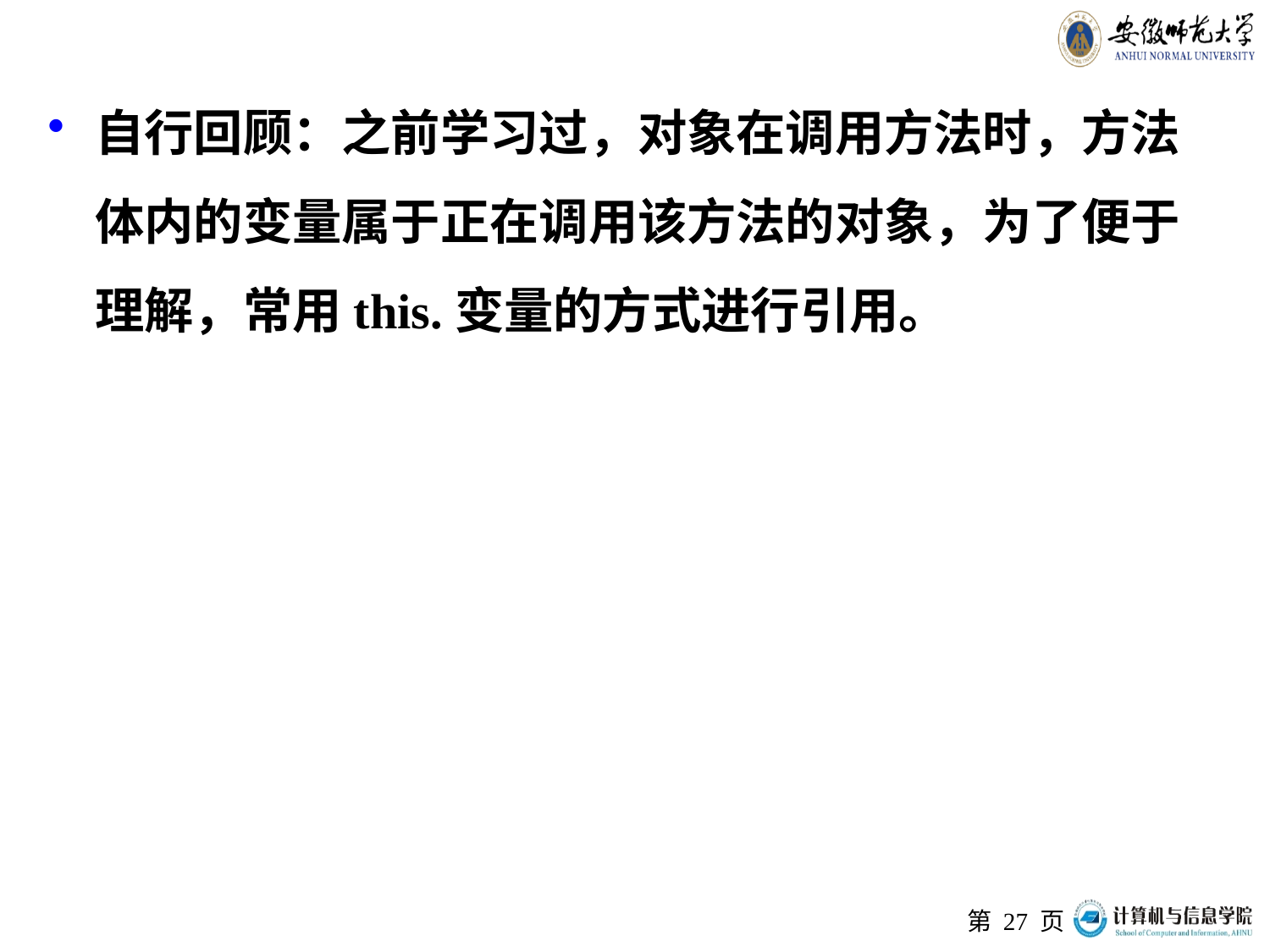

自行回顾：之前学习过，对象在调用方法时，方法体内的变量属于正在调用该方法的对象，为了便于理解，常用this.变量的方式进行引用。

第 27 页